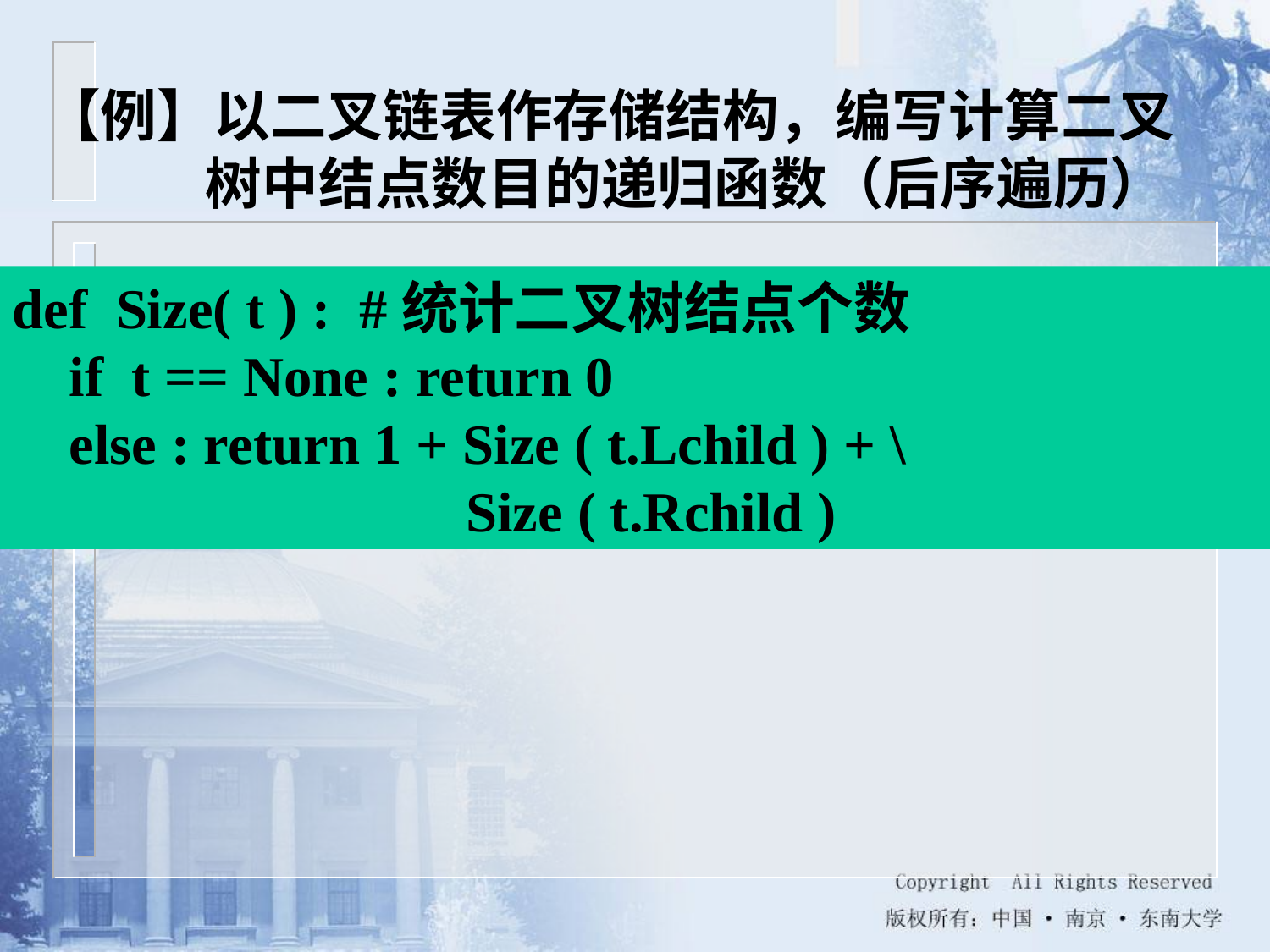

【例】以二叉链表作存储结构，编写计算二叉树中结点数目的递归函数（后序遍历）
def  Size( t ) :  #统计二叉树结点个数
    if  t == None : return 0
    else : return 1 + Size ( t.Lchild ) + \
                                Size ( t.Rchild )